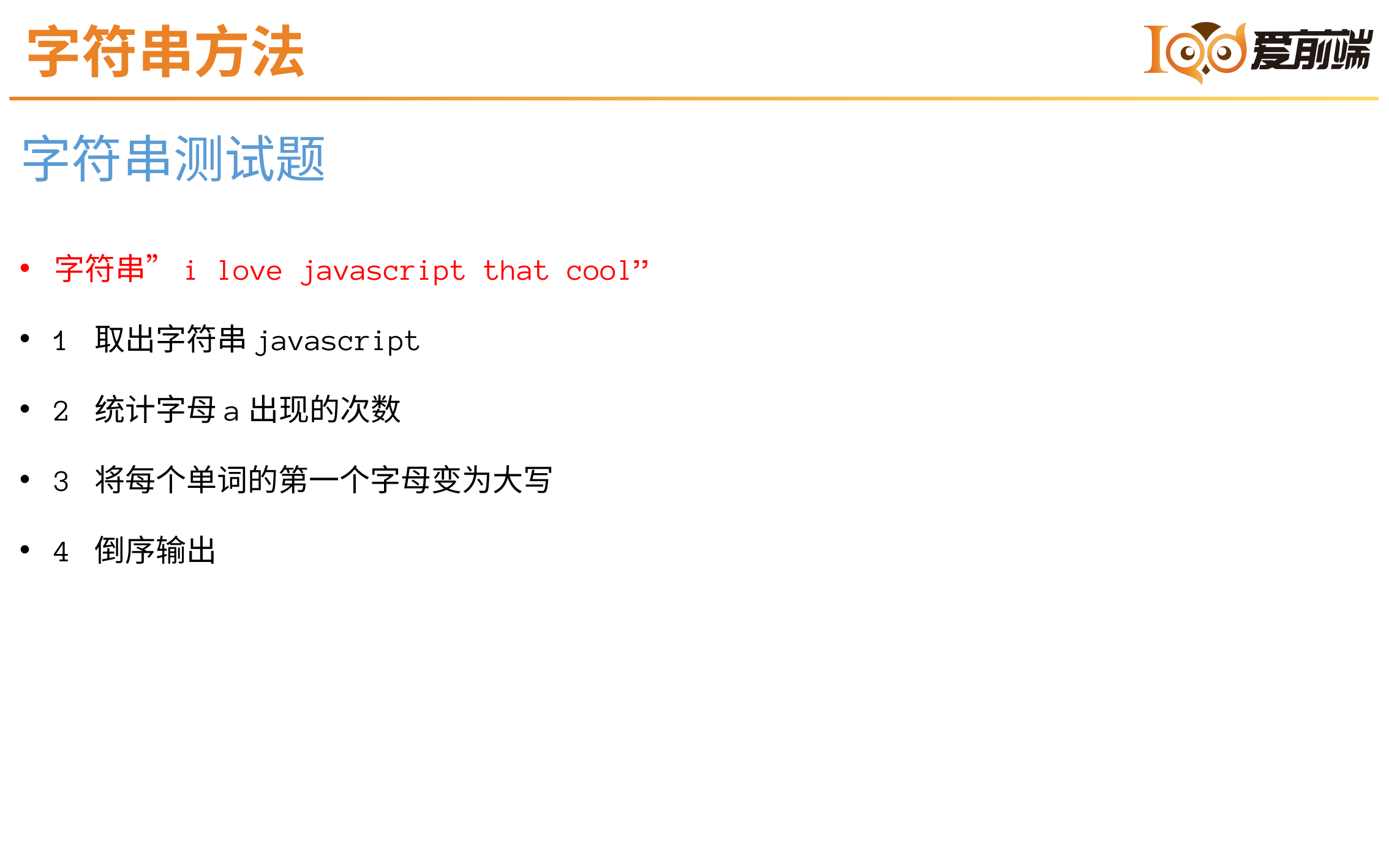

字符串方法

字符串测试题
字符串”i love javascript that cool”
1 取出字符串javascript
2 统计字母a出现的次数
3 将每个单词的第一个字母变为大写
4 倒序输出